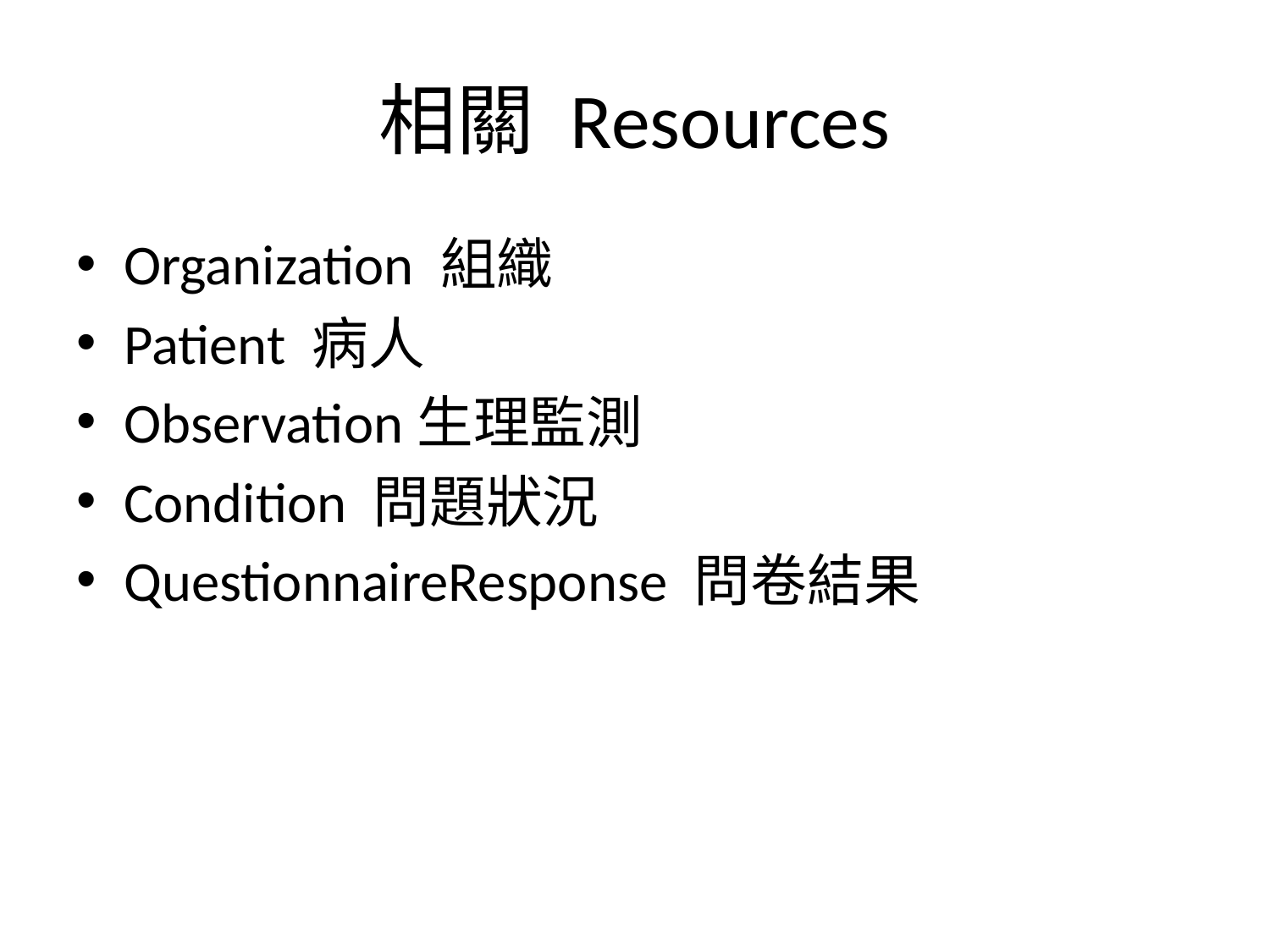

# 相關 Resources
Organization 組織
Patient 病人
Observation生理監測
Condition 問題狀況
QuestionnaireResponse 問卷結果